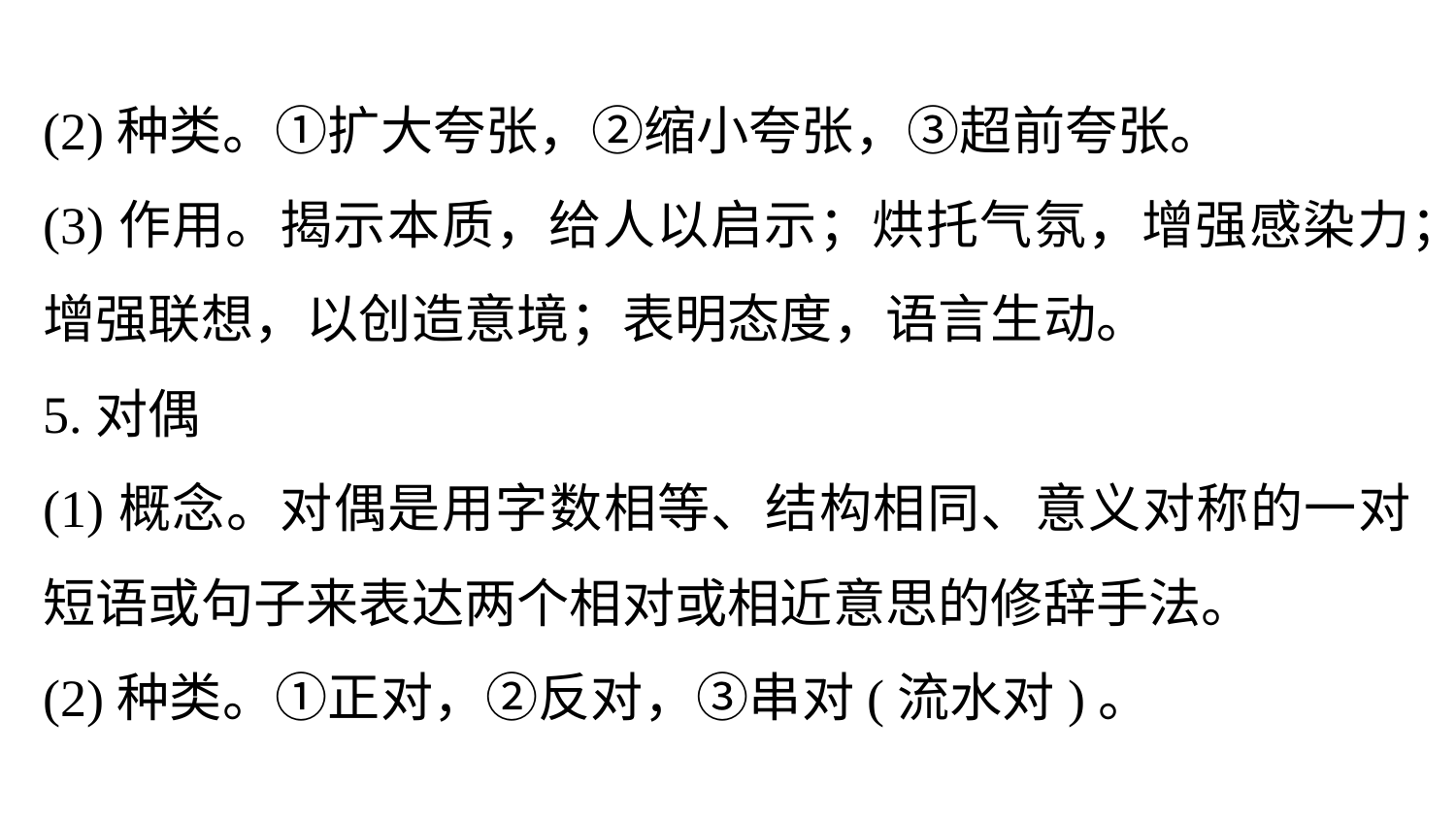

(2)种类。①扩大夸张，②缩小夸张，③超前夸张。
(3)作用。揭示本质，给人以启示；烘托气氛，增强感染力；增强联想，以创造意境；表明态度，语言生动。
5.对偶
(1)概念。对偶是用字数相等、结构相同、意义对称的一对短语或句子来表达两个相对或相近意思的修辞手法。
(2)种类。①正对，②反对，③串对(流水对)。